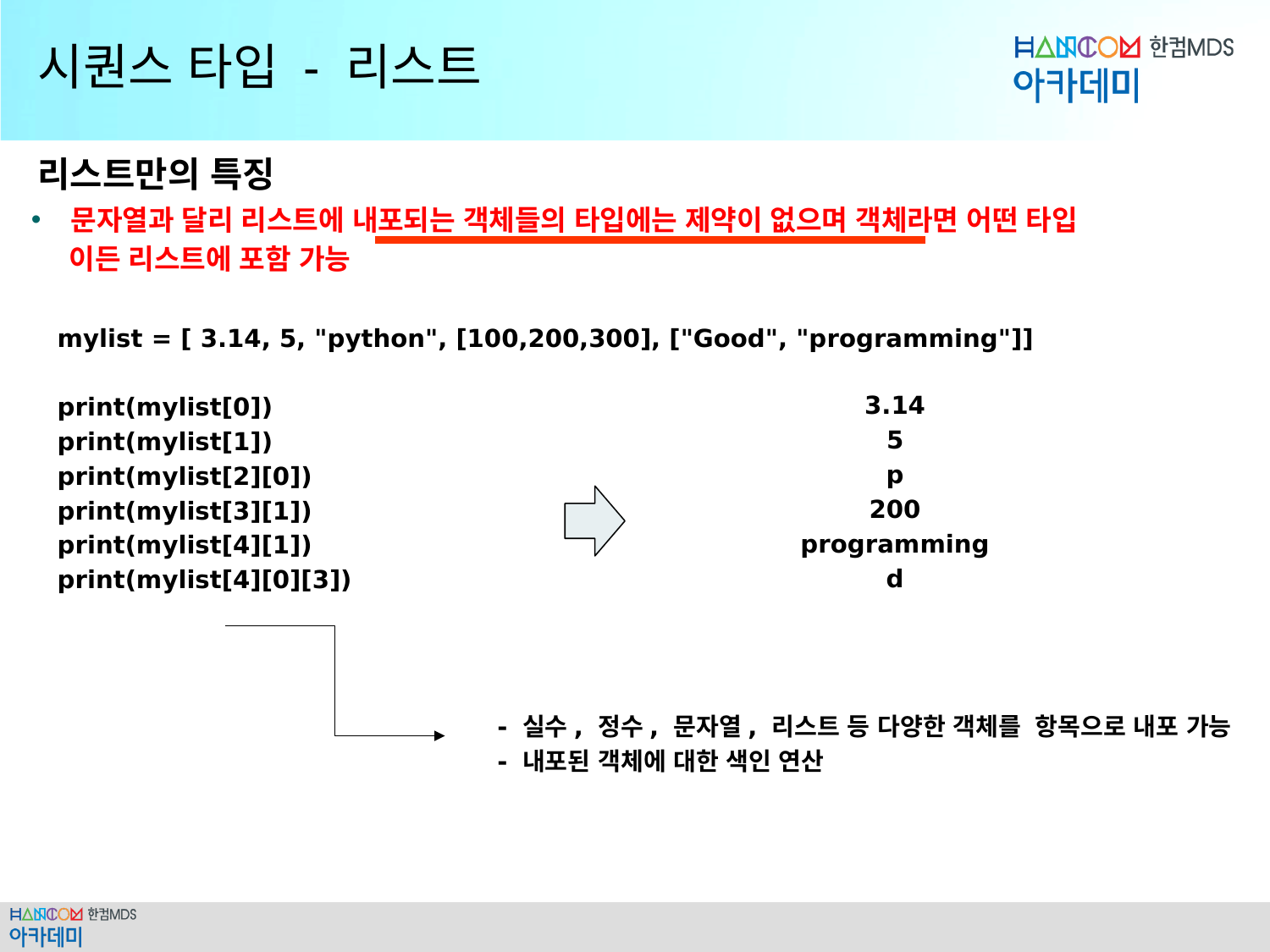

# 시퀀스 타입 - 리스트
리스트만의 특징
문자열과 달리 리스트에 내포되는 객체들의 타입에는 제약이 없으며 객체라면 어떤 타입
    이든 리스트에 포함 가능
mylist = [ 3.14, 5, "python", [100,200,300], ["Good", "programming"]]

print(mylist[0])
print(mylist[1])
print(mylist[2][0])
print(mylist[3][1])
print(mylist[4][1])
print(mylist[4][0][3])
3.14
5
p
200
programming
d

- 실수, 정수, 문자열, 리스트 등 다양한 객체를  항목으로 내포 가능
- 내포된 객체에 대한 색인 연산